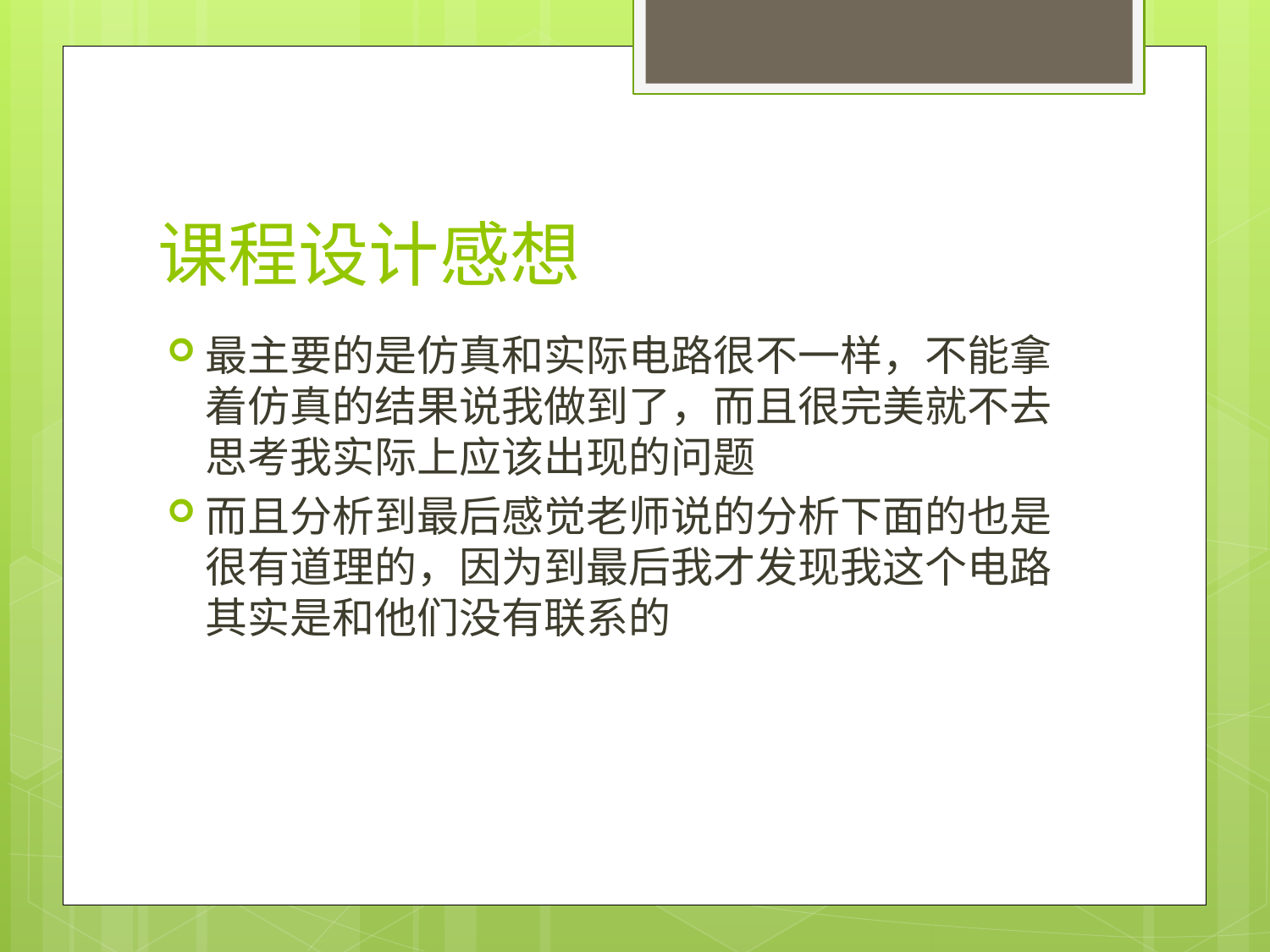

# 课程设计感想
最主要的是仿真和实际电路很不一样，不能拿着仿真的结果说我做到了，而且很完美就不去思考我实际上应该出现的问题
而且分析到最后感觉老师说的分析下面的也是很有道理的，因为到最后我才发现我这个电路其实是和他们没有联系的